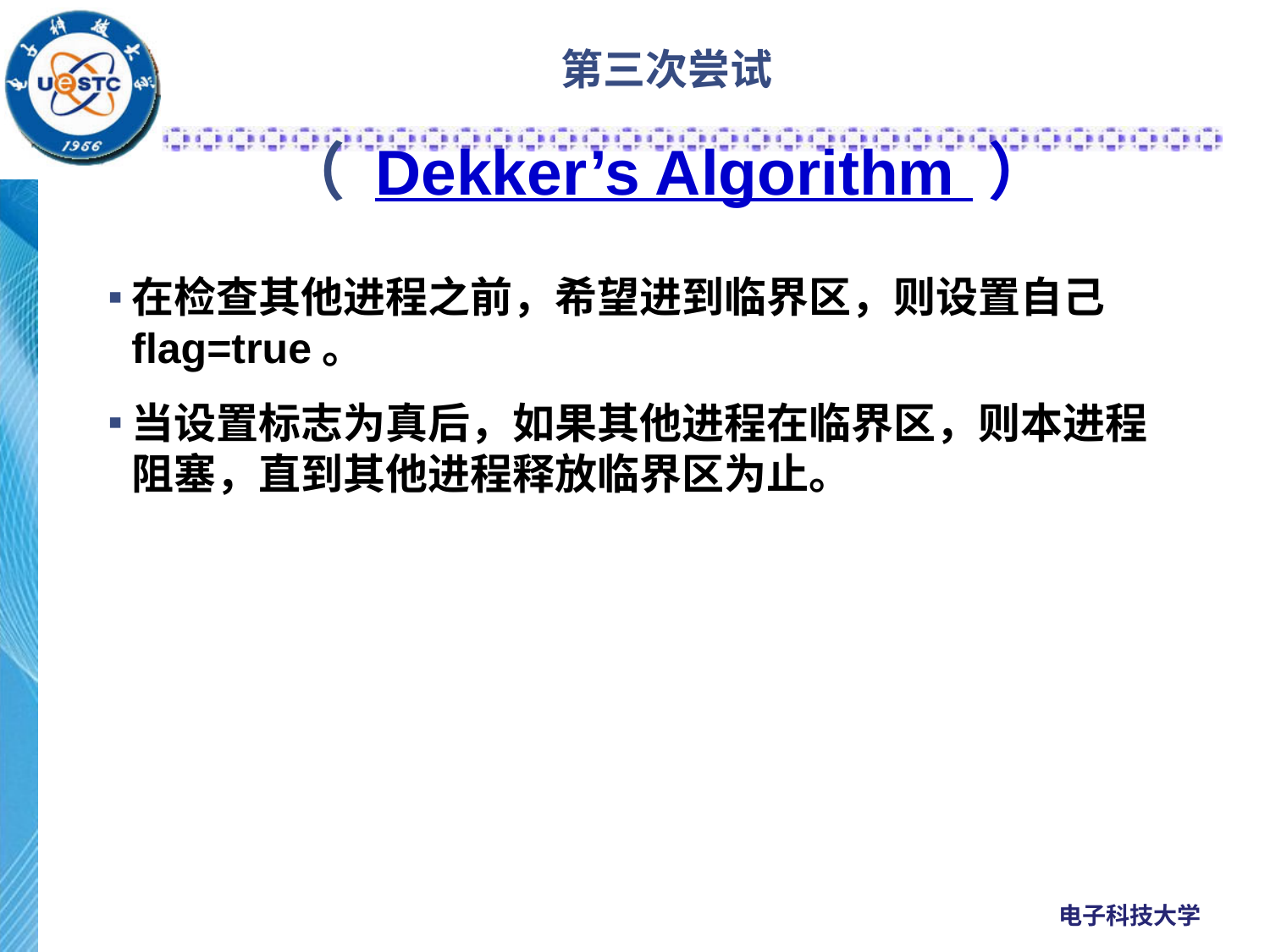

# 第三次尝试 （ Dekker’s Algorithm ）
在检查其他进程之前，希望进到临界区，则设置自己 flag=true。
当设置标志为真后，如果其他进程在临界区，则本进程阻塞，直到其他进程释放临界区为止。